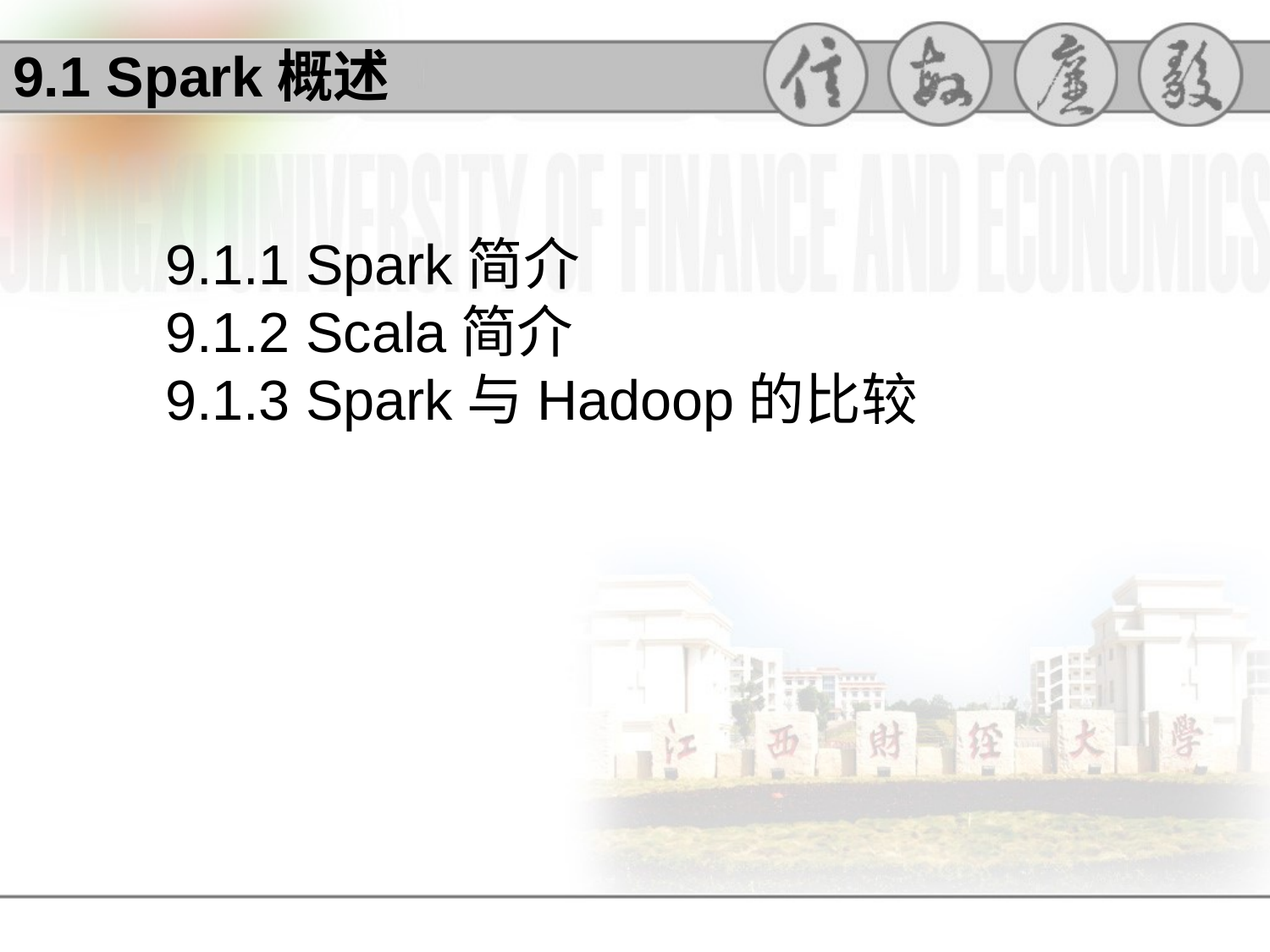

# 9.1 Spark概述
9.1.1 Spark简介
9.1.2 Scala简介
9.1.3 Spark与Hadoop的比较